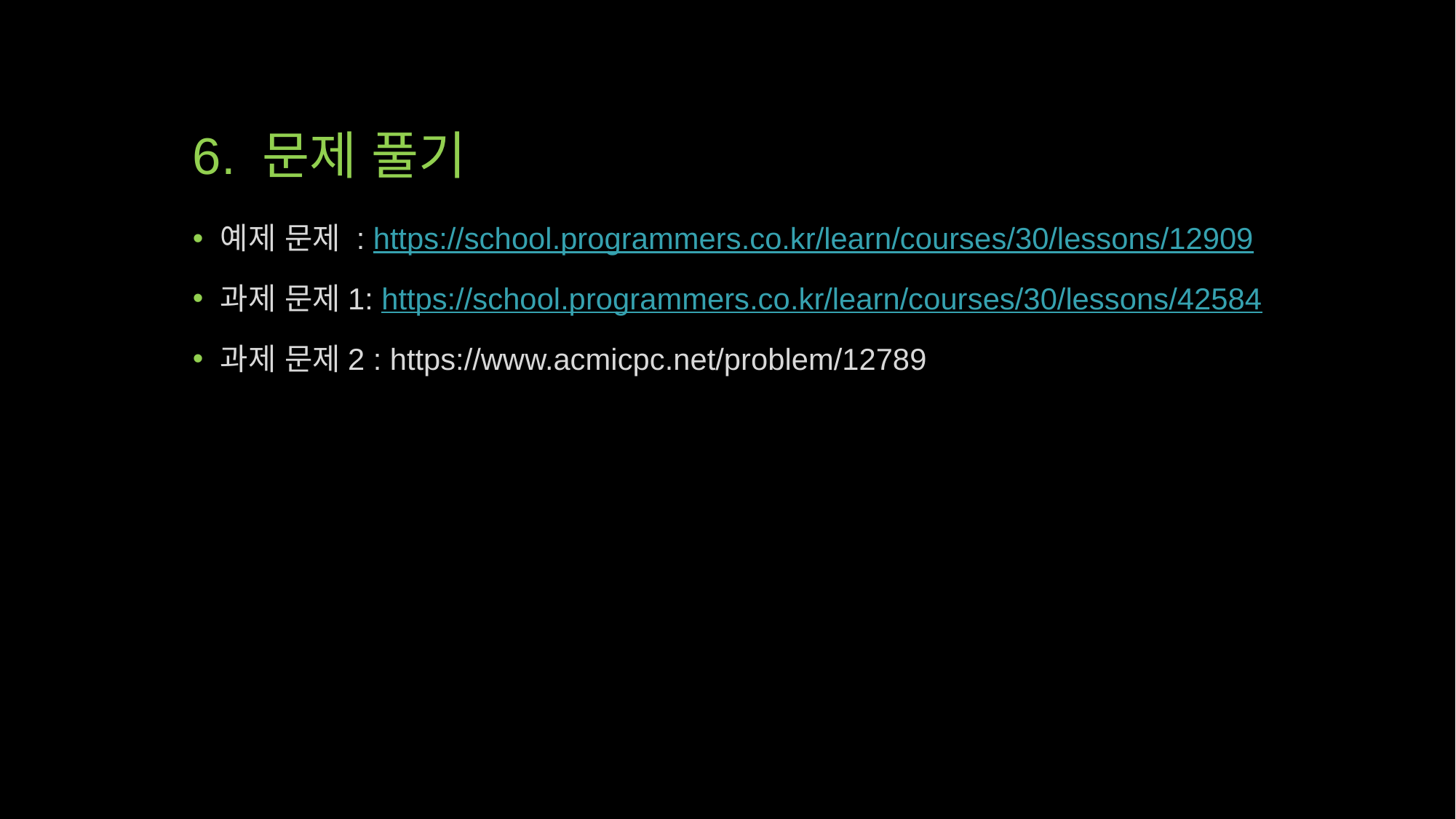

# 6. 문제 풀기

예제 문제 : https://school.programmers.co.kr/learn/courses/30/lessons/12909
과제 문제1: https://school.programmers.co.kr/learn/courses/30/lessons/42584
과제 문제2 : https://www.acmicpc.net/problem/12789